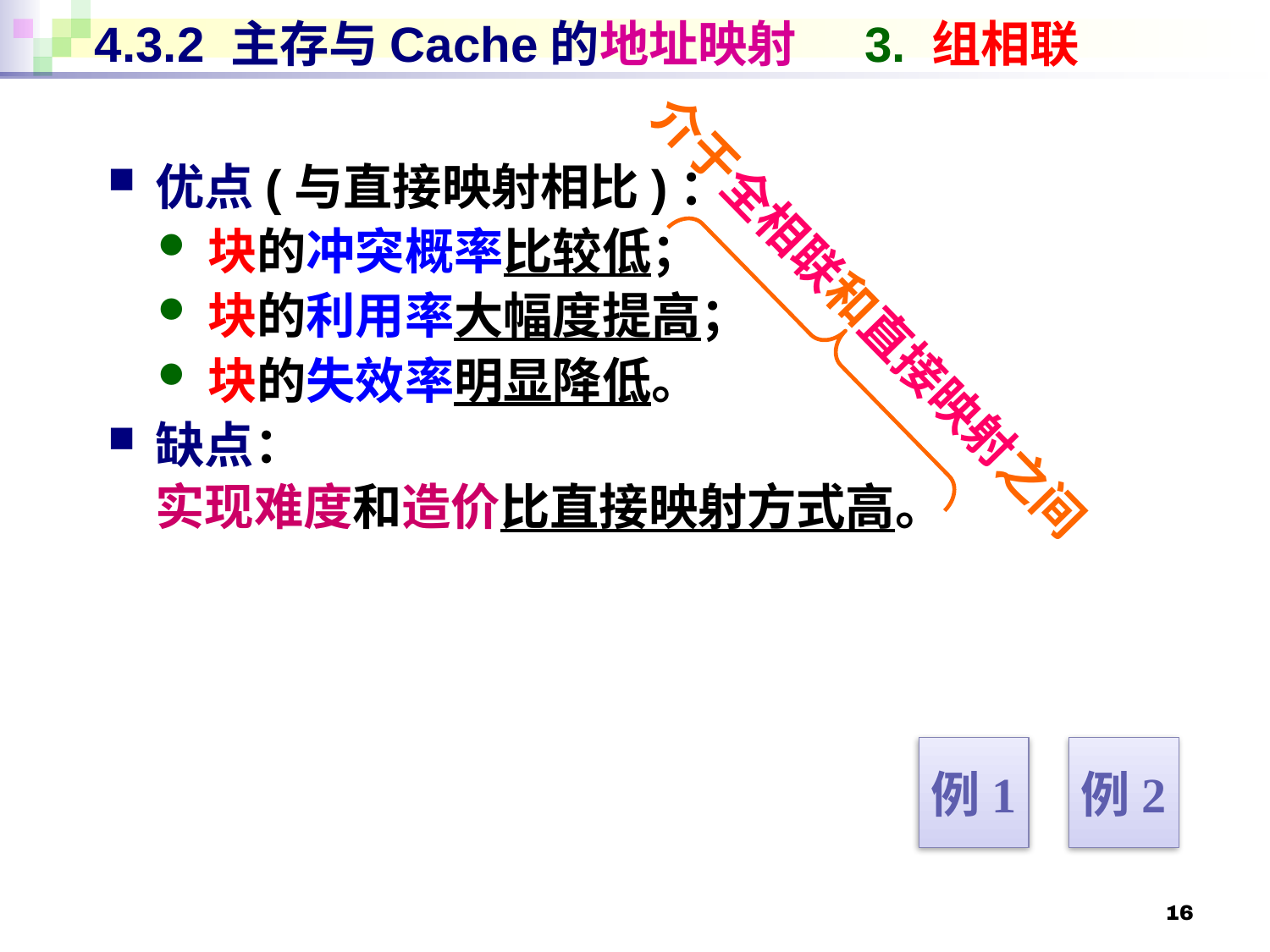

# 4.3.2 主存与Cache的地址映射     3. 组相联
优点(与直接映射相比)：
块的冲突概率比较低；
块的利用率大幅度提高；
块的失效率明显降低。
缺点：
实现难度和造价比直接映射方式高。

介于全相联和直接映射之间
例1
例2
16